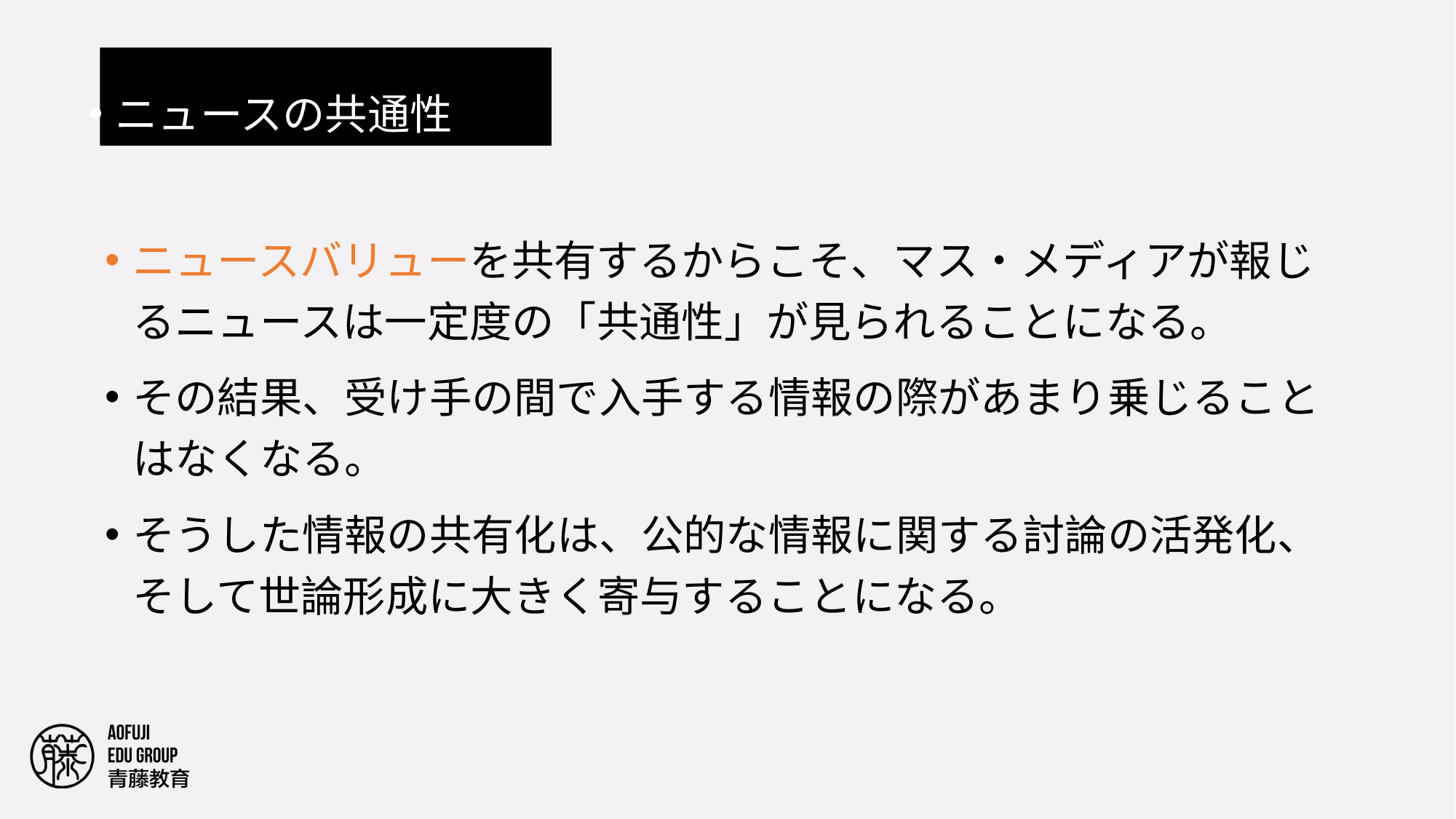

#

ニュースの共通性
ニュースバリューを共有するからこそ、マス・メディアが報じるニュースは一定度の「共通性」が見られることになる。
その結果、受け手の間で入手する情報の際があまり乗じることはなくなる。
そうした情報の共有化は、公的な情報に関する討論の活発化、そして世論形成に大きく寄与することになる。